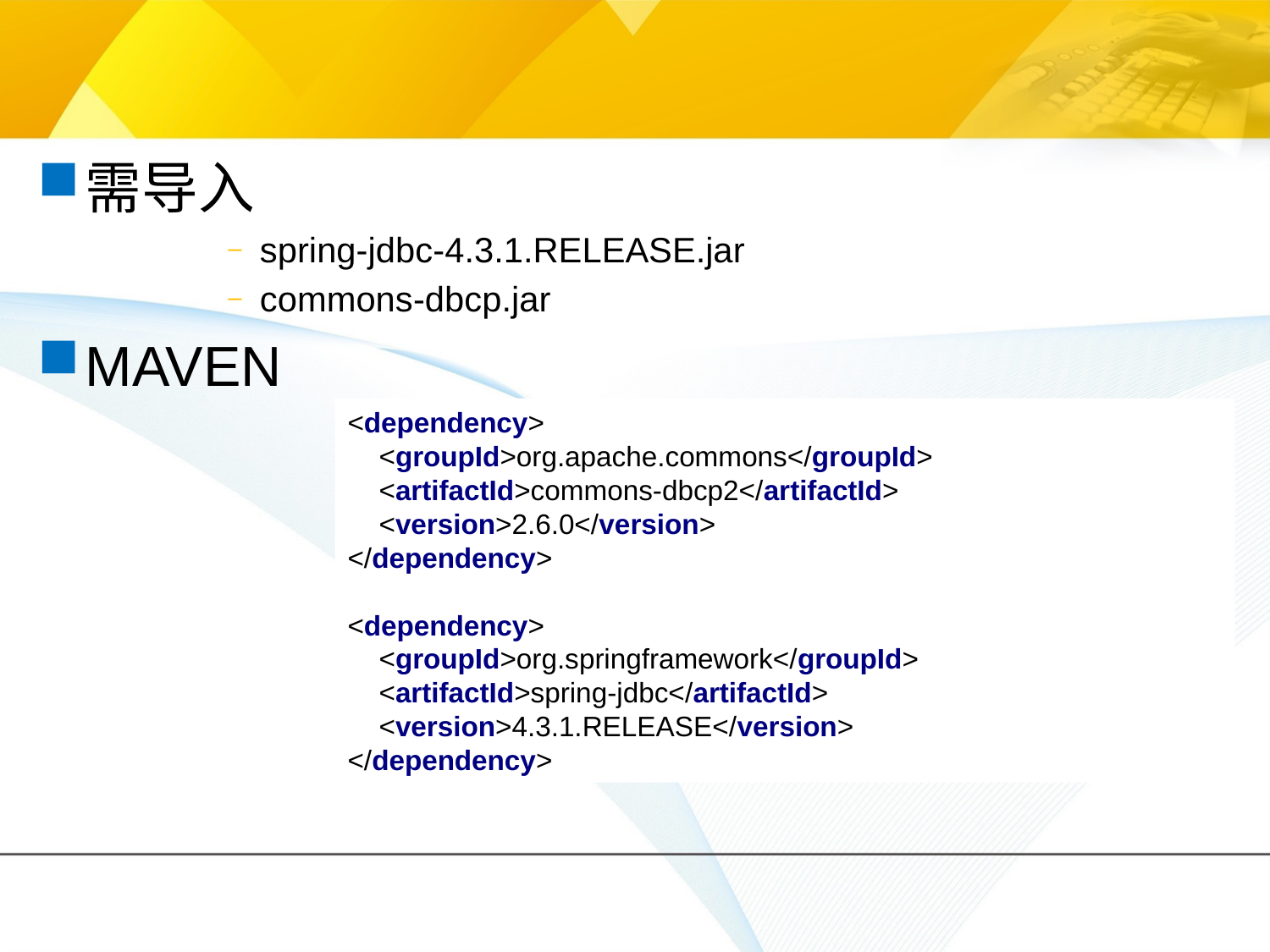

#
需导入
spring-jdbc-4.3.1.RELEASE.jar
commons-dbcp.jar
MAVEN

<dependency>
    <groupId>org.apache.commons</groupId>
    <artifactId>commons-dbcp2</artifactId>
    <version>2.6.0</version>
</dependency>

<dependency>
    <groupId>org.springframework</groupId>
    <artifactId>spring-jdbc</artifactId>
    <version>4.3.1.RELEASE</version>
</dependency>